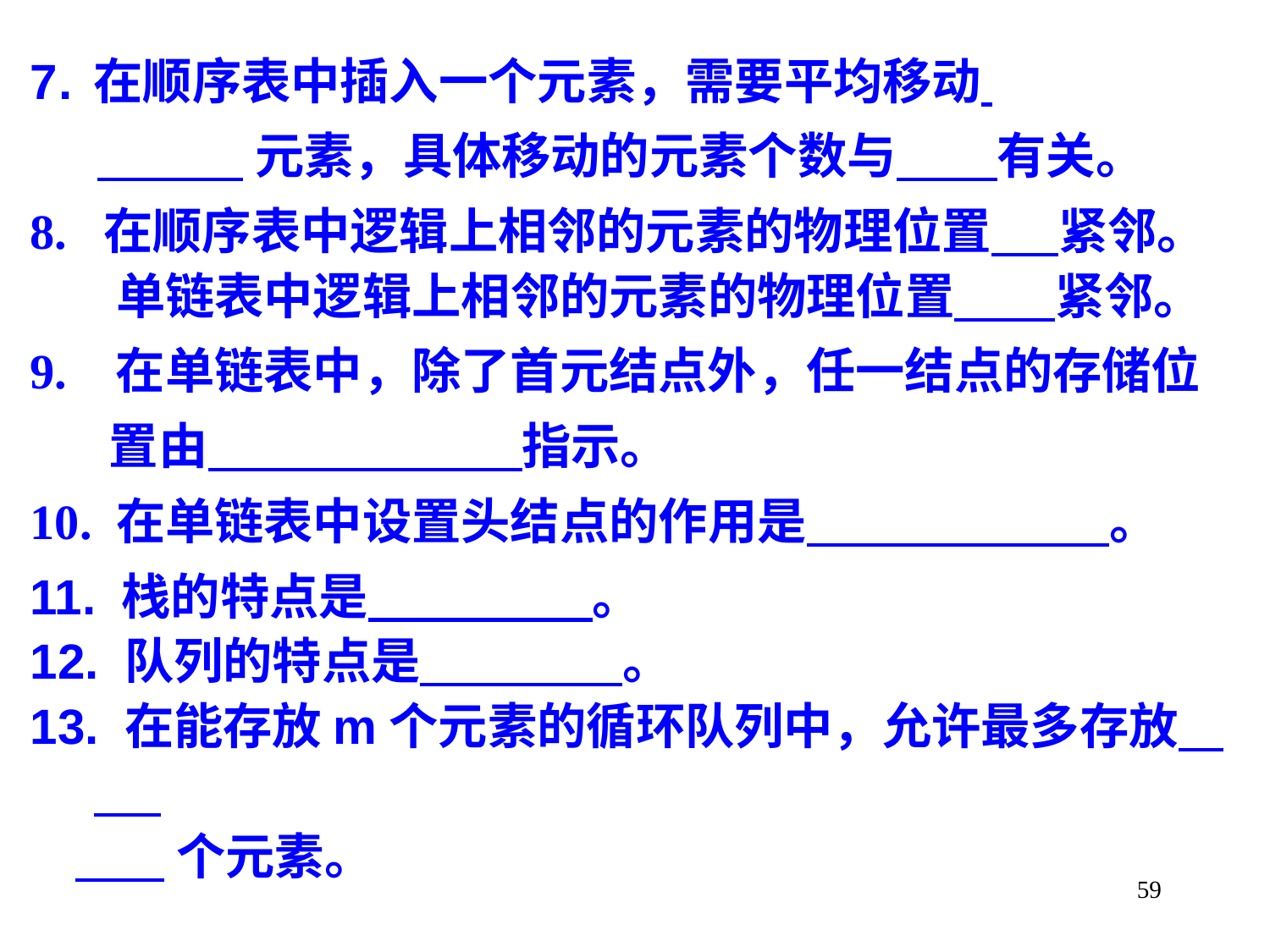

在顺序表中插入一个元素，需要平均移动
                   元素，具体移动的元素个数与         有关。
8.  在顺序表中逻辑上相邻的元素的物理位置      紧邻。     单链表中逻辑上相邻的元素的物理位置         紧邻。
9.   在单链表中，除了首元结点外，任一结点的存储位
      置由                            指示。
10. 在单链表中设置头结点的作用是                           。
11. 栈的特点是                    。
12. 队列的特点是                  。
13. 在能存放m个元素的循环队列中，允许最多存放
            个元素。
59